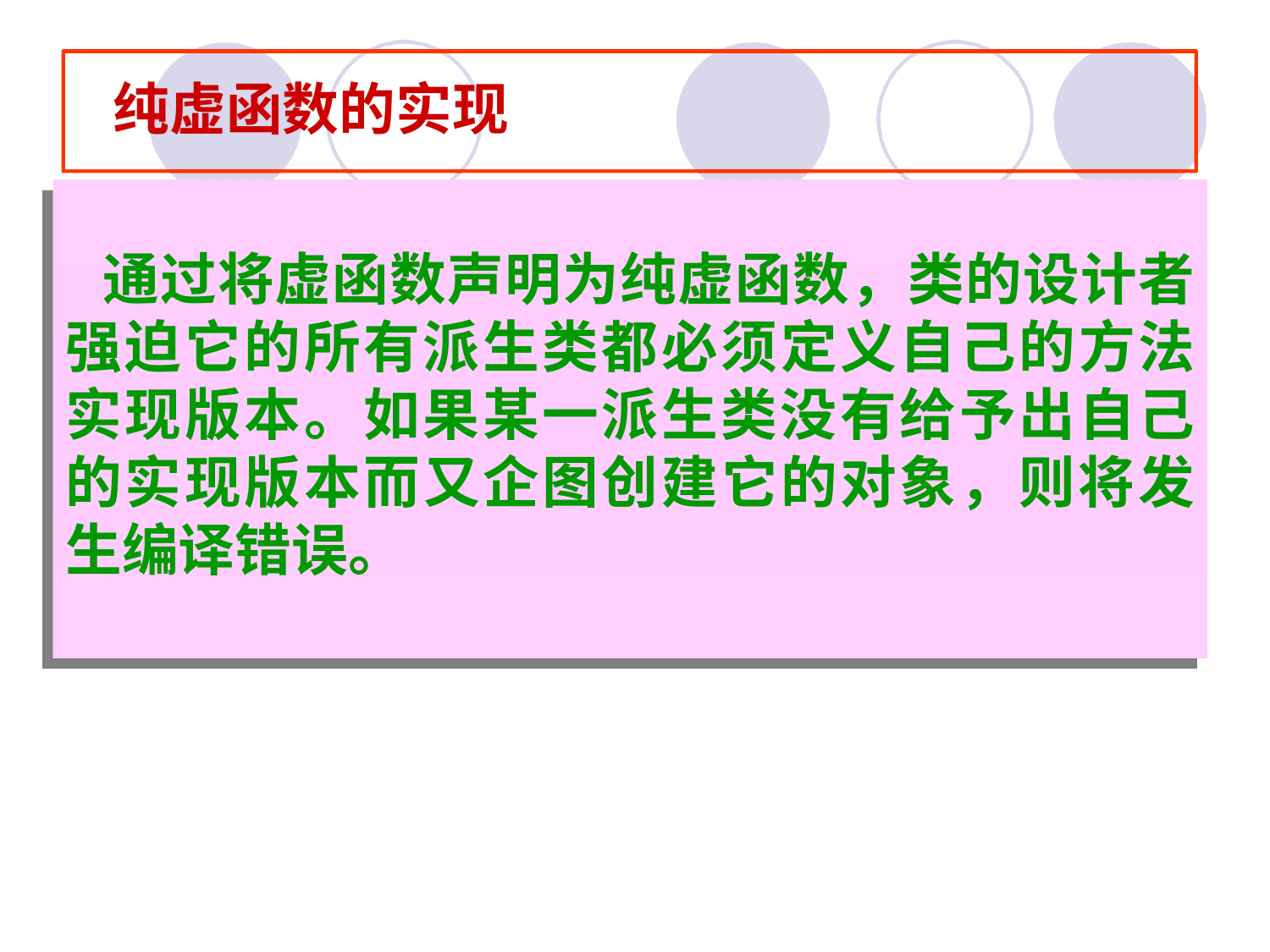

# 纯虚函数的实现

通过将虚函数声明为纯虚函数，类的设计者 强迫它的所有派生类都必须定义自己的方法 实现版本。如果某一派生类没有给予出自己 的实现版本而又企图创建它的对象，则将发 生编译错误。